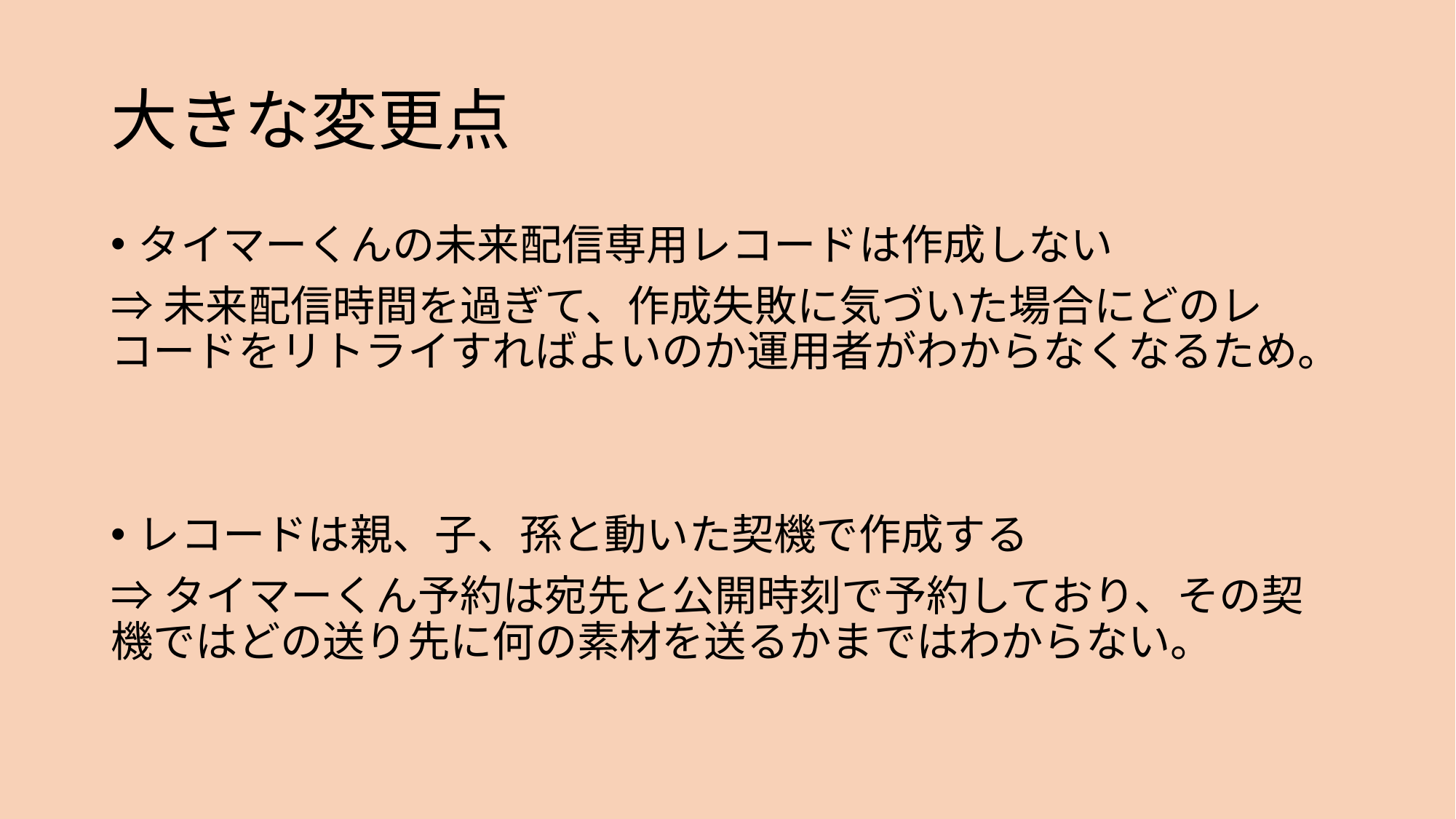

# 大きな変更点
タイマーくんの未来配信専用レコードは作成しない
⇒未来配信時間を過ぎて、作成失敗に気づいた場合にどのレコードをリトライすればよいのか運用者がわからなくなるため。

レコードは親、子、孫と動いた契機で作成する
⇒タイマーくん予約は宛先と公開時刻で予約しており、その契機ではどの送り先に何の素材を送るかまではわからない。